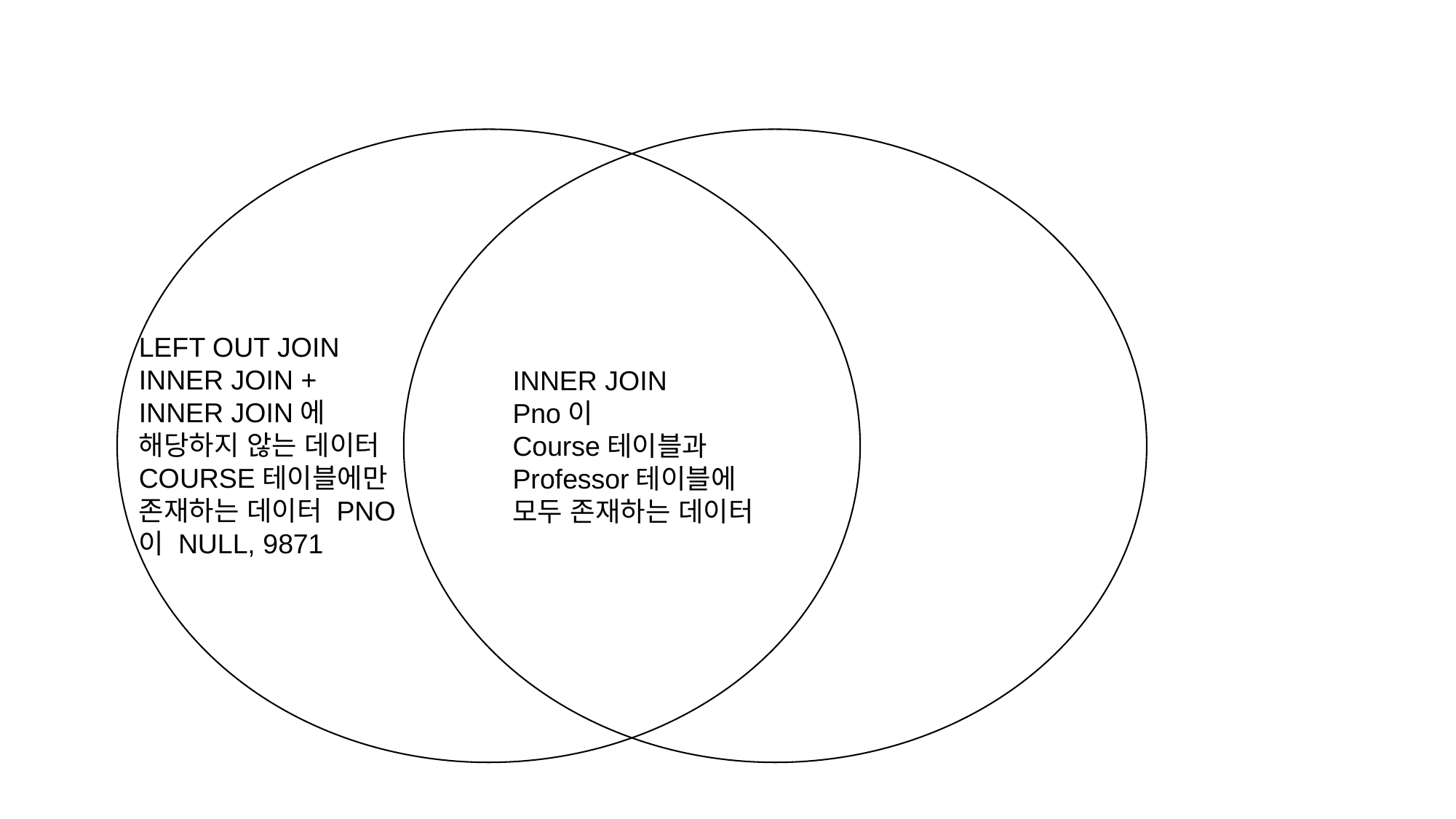

LEFT OUT JOIN
INNER JOIN +
INNER JOIN에 해당하지 않는 데이터
COURSE테이블에만 존재하는 데이터 PNO이 NULL, 9871
INNER JOIN
Pno이
Course테이블과
Professor테이블에
모두 존재하는 데이터